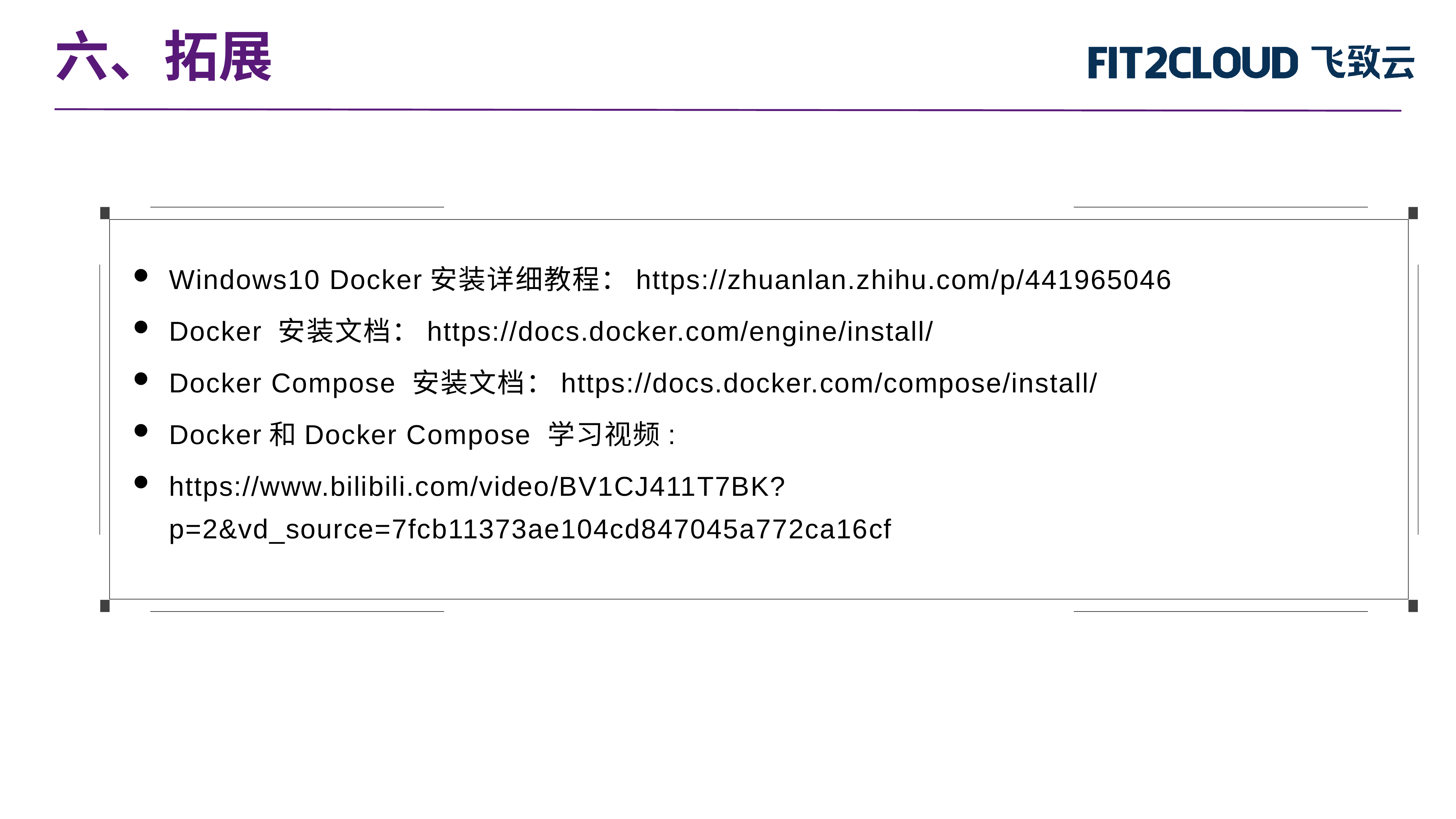

六、拓展

Windows10 Docker安装详细教程：https://zhuanlan.zhihu.com/p/441965046
Docker 安装文档：https://docs.docker.com/engine/install/
Docker Compose 安装文档：https://docs.docker.com/compose/install/
Docker和Docker Compose 学习视频:
https://www.bilibili.com/video/BV1CJ411T7BK?p=2&vd_source=7fcb11373ae104cd847045a772ca16cf